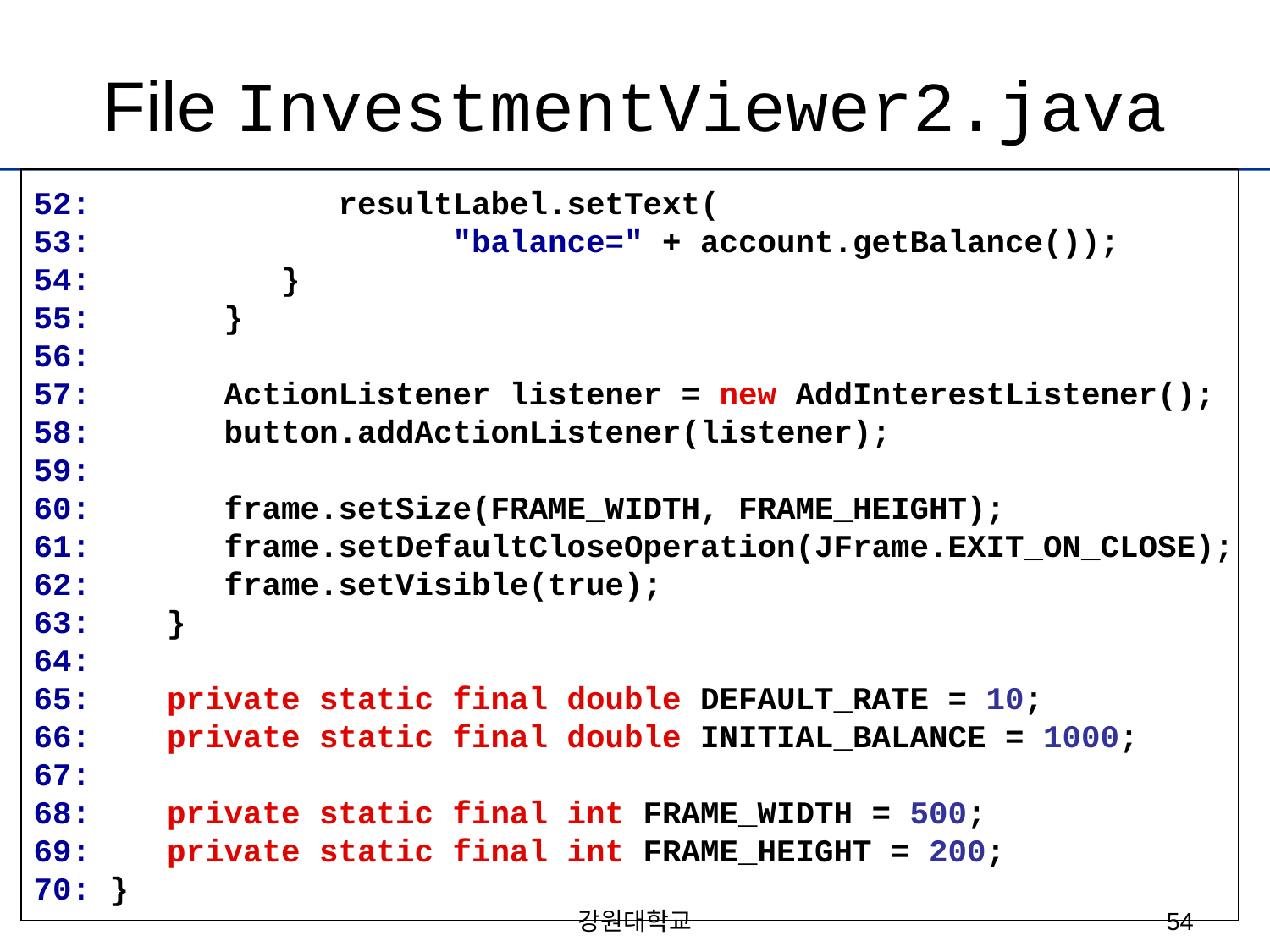

# File InvestmentViewer2.java

52:             resultLabel.setText(
53:                   "balance=" + account.getBalance());
54:          }
55:       }
56:
57:       ActionListener listener = new AddInterestListener();
58:       button.addActionListener(listener);
59:
60:       frame.setSize(FRAME_WIDTH, FRAME_HEIGHT);
61:       frame.setDefaultCloseOperation(JFrame.EXIT_ON_CLOSE);
62:       frame.setVisible(true);
63:    }
64:
65:    private static final double DEFAULT_RATE = 10;
66:    private static final double INITIAL_BALANCE = 1000;
67:
68:    private static final int FRAME_WIDTH = 500;
69:    private static final int FRAME_HEIGHT = 200;
70: }
강원대학교
54